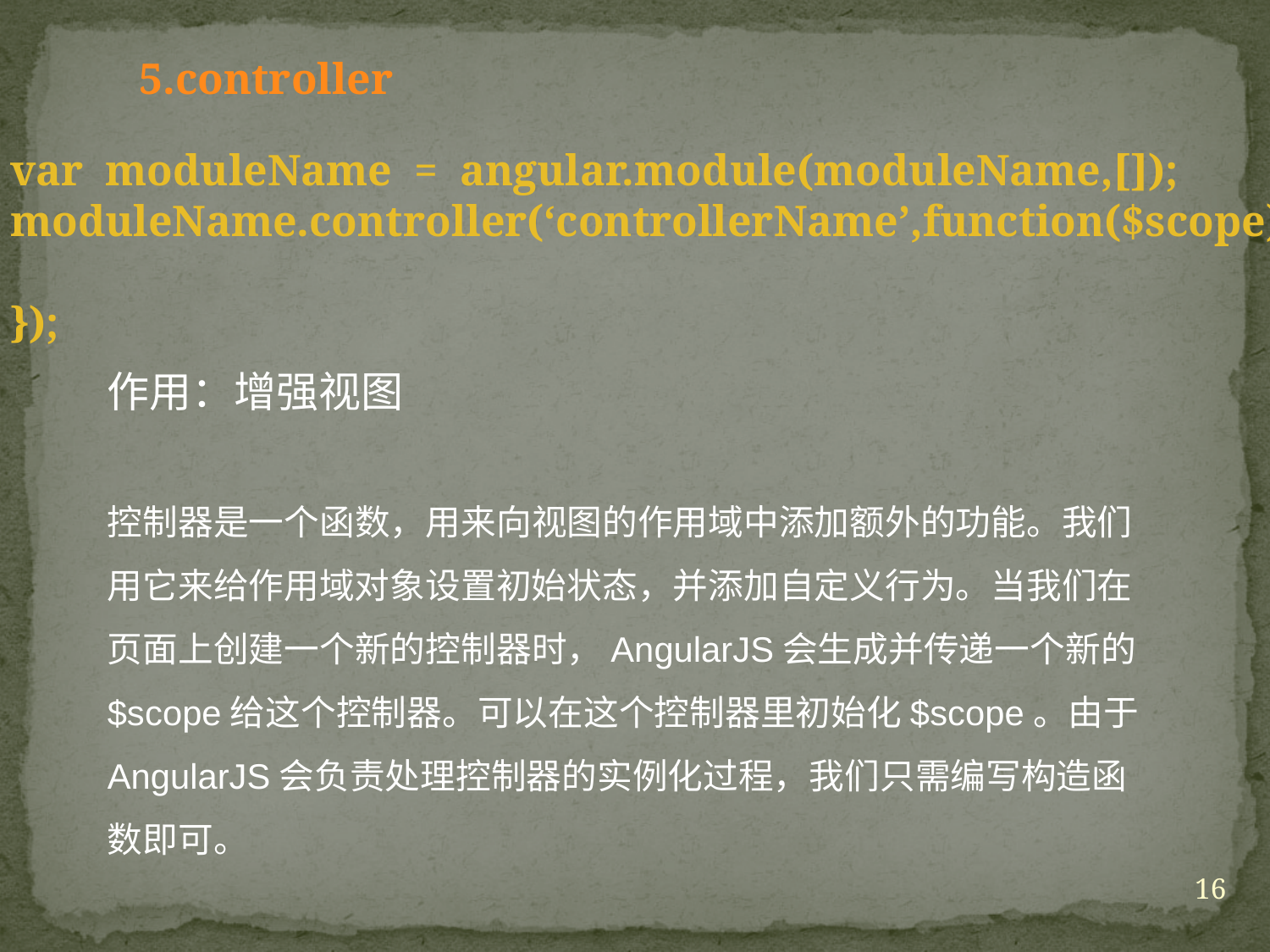

5.controller
var  moduleName  =  angular.module(moduleName,[]);
moduleName.controller(‘controllerName’,function($scope){

});
作用：增强视图

控制器是一个函数，用来向视图的作用域中添加额外的功能。我们用它来给作用域对象设置初始状态，并添加自定义行为。当我们在页面上创建一个新的控制器时，AngularJS会生成并传递一个新的$scope给这个控制器。可以在这个控制器里初始化$scope。由于AngularJS会负责处理控制器的实例化过程，我们只需编写构造函数即可。
16